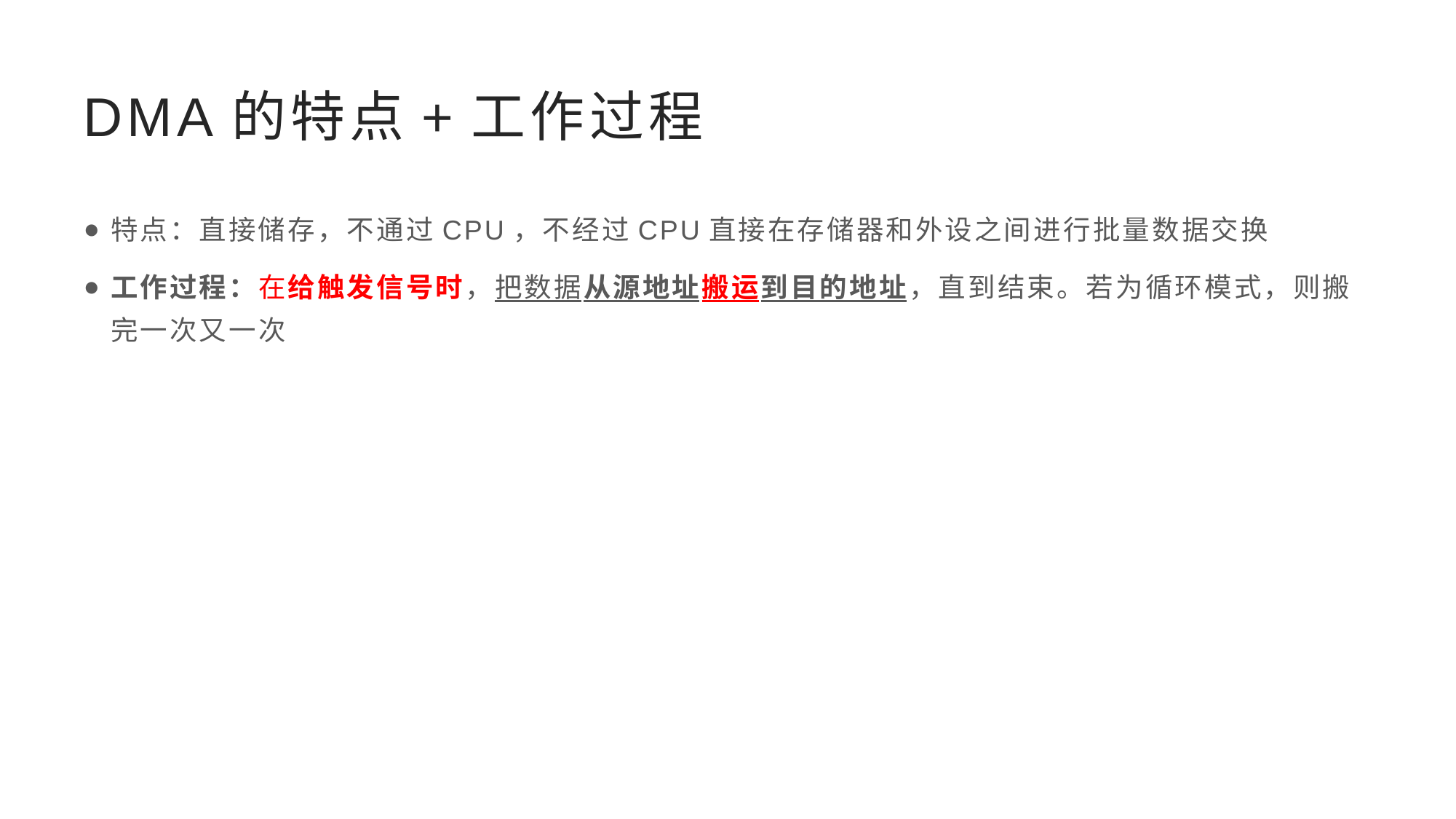

# DMA的特点+工作过程
特点：直接储存，不通过CPU，不经过CPU直接在存储器和外设之间进行批量数据交换
工作过程：在给触发信号时，把数据从源地址搬运到目的地址，直到结束。若为循环模式，则搬完一次又一次